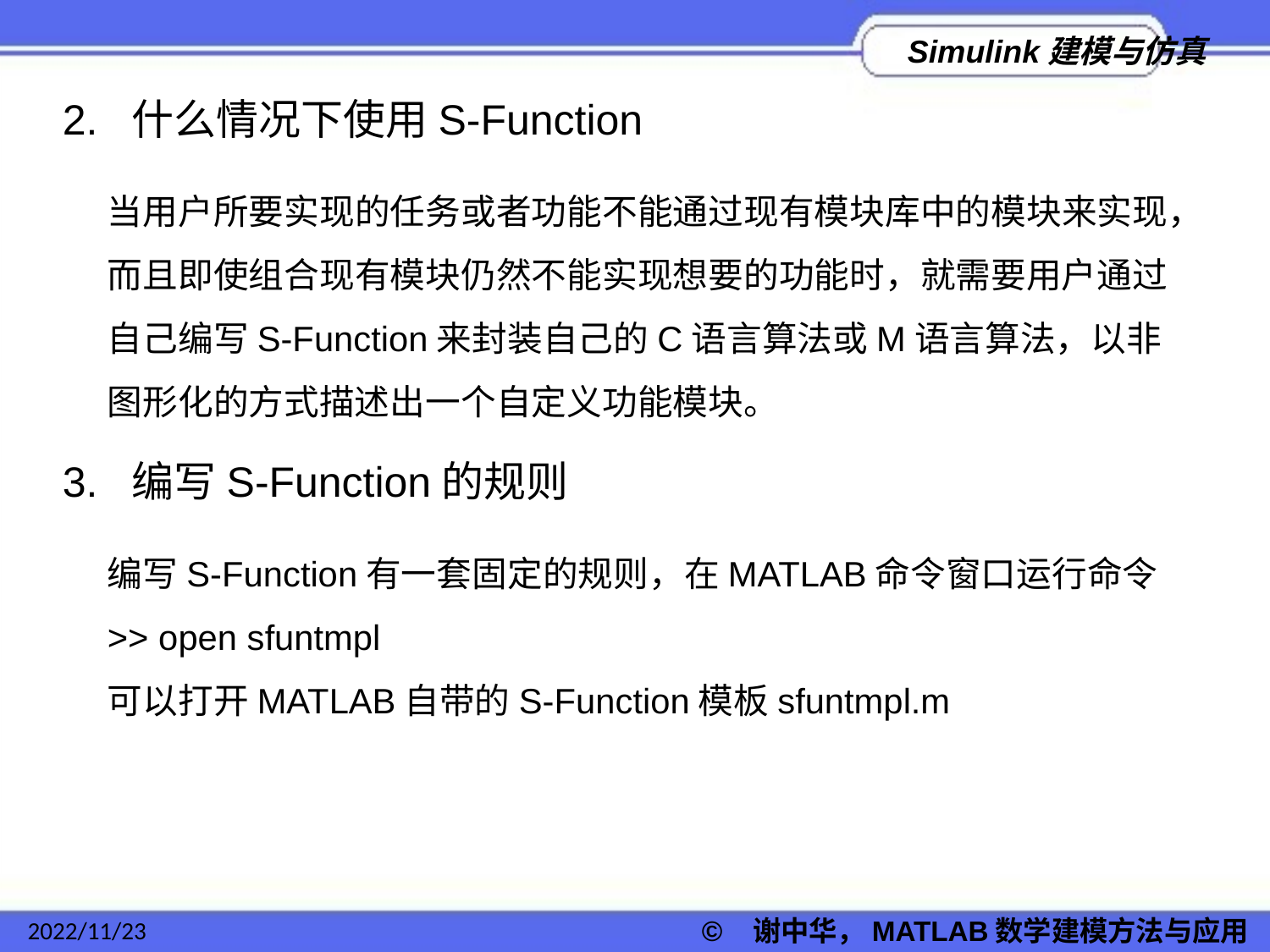

2.  什么情况下使用S-Function
当用户所要实现的任务或者功能不能通过现有模块库中的模块来实现，而且即使组合现有模块仍然不能实现想要的功能时，就需要用户通过自己编写S-Function来封装自己的C语言算法或M语言算法，以非图形化的方式描述出一个自定义功能模块。
3.  编写S-Function的规则
编写S-Function有一套固定的规则，在MATLAB命令窗口运行命令
>> open sfuntmpl
可以打开MATLAB自带的S-Function模板sfuntmpl.m
2022/11/23
©   谢中华，MATLAB数学建模方法与应用